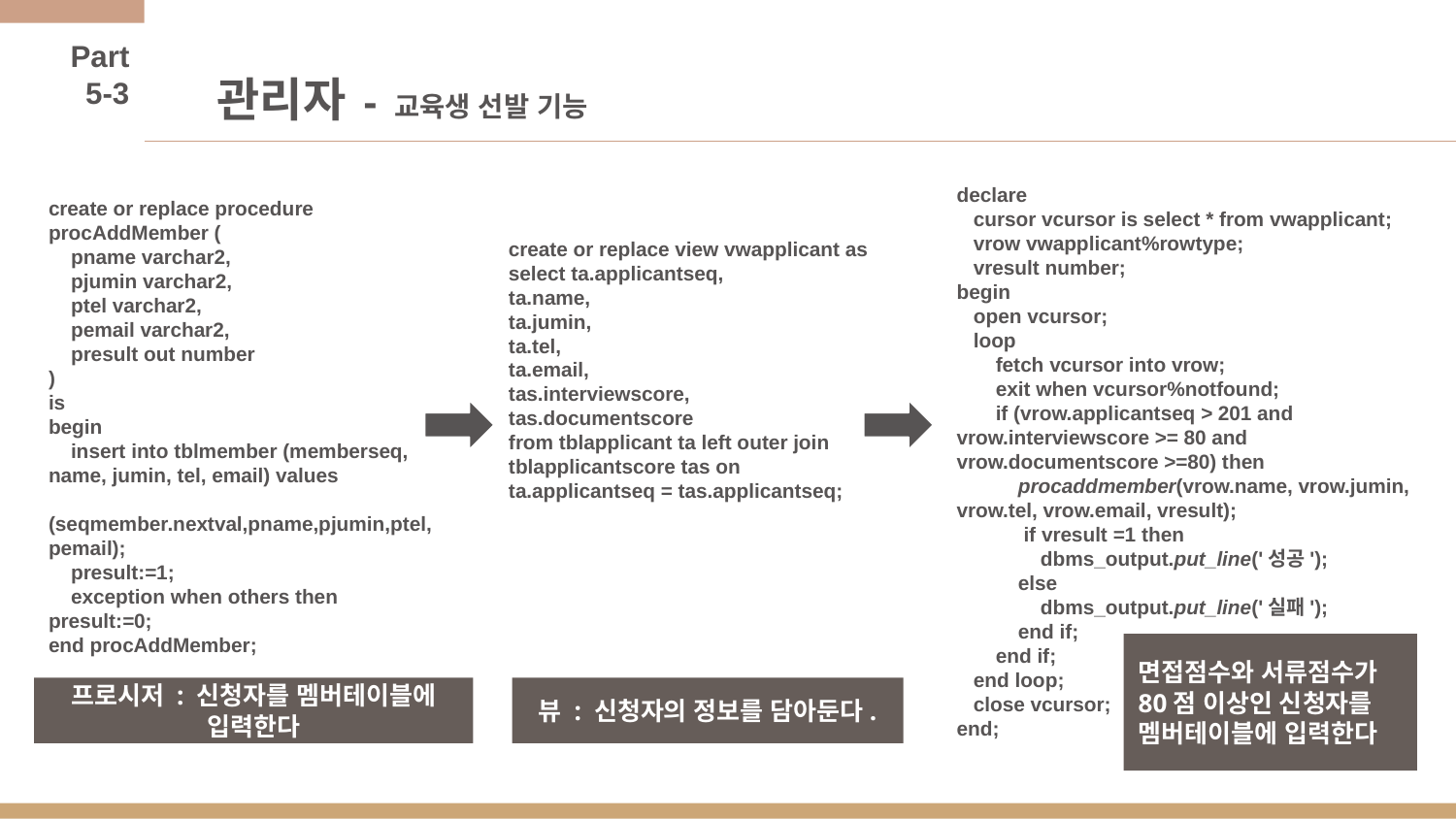

Part 5-3
# 관리자 - 교육생 선발 기능
declare
   cursor vcursor is select * from vwapplicant;
   vrow vwapplicant%rowtype;
   vresult number;
begin
   open vcursor;
   loop
       fetch vcursor into vrow;
       exit when vcursor%notfound;
       if (vrow.applicantseq > 201 and vrow.interviewscore >= 80 and vrow.documentscore >=80) then
           procaddmember(vrow.name, vrow.jumin, vrow.tel, vrow.email, vresult);
            if vresult =1 then
               dbms_output.put_line('성공');
           else
               dbms_output.put_line('실패');
           end if;
       end if;
   end loop;
   close vcursor;
end;

create or replace procedure procAddMember (
    pname varchar2,
    pjumin varchar2,
    ptel varchar2,
    pemail varchar2,
    presult out number
)
is
begin
    insert into tblmember (memberseq, name, jumin, tel, email) values
    (seqmember.nextval,pname,pjumin,ptel,pemail);
    presult:=1;
    exception when others then presult:=0;
end procAddMember;

create or replace view vwapplicant as
select ta.applicantseq,
ta.name,
ta.jumin,
ta.tel,
ta.email,
tas.interviewscore,
tas.documentscore
from tblapplicant ta left outer join tblapplicantscore tas on ta.applicantseq = tas.applicantseq;

면접점수와 서류점수가 80점 이상인 신청자를 멤버테이블에 입력한다
프로시저 : 신청자를 멤버테이블에 입력한다
뷰 : 신청자의 정보를 담아둔다.